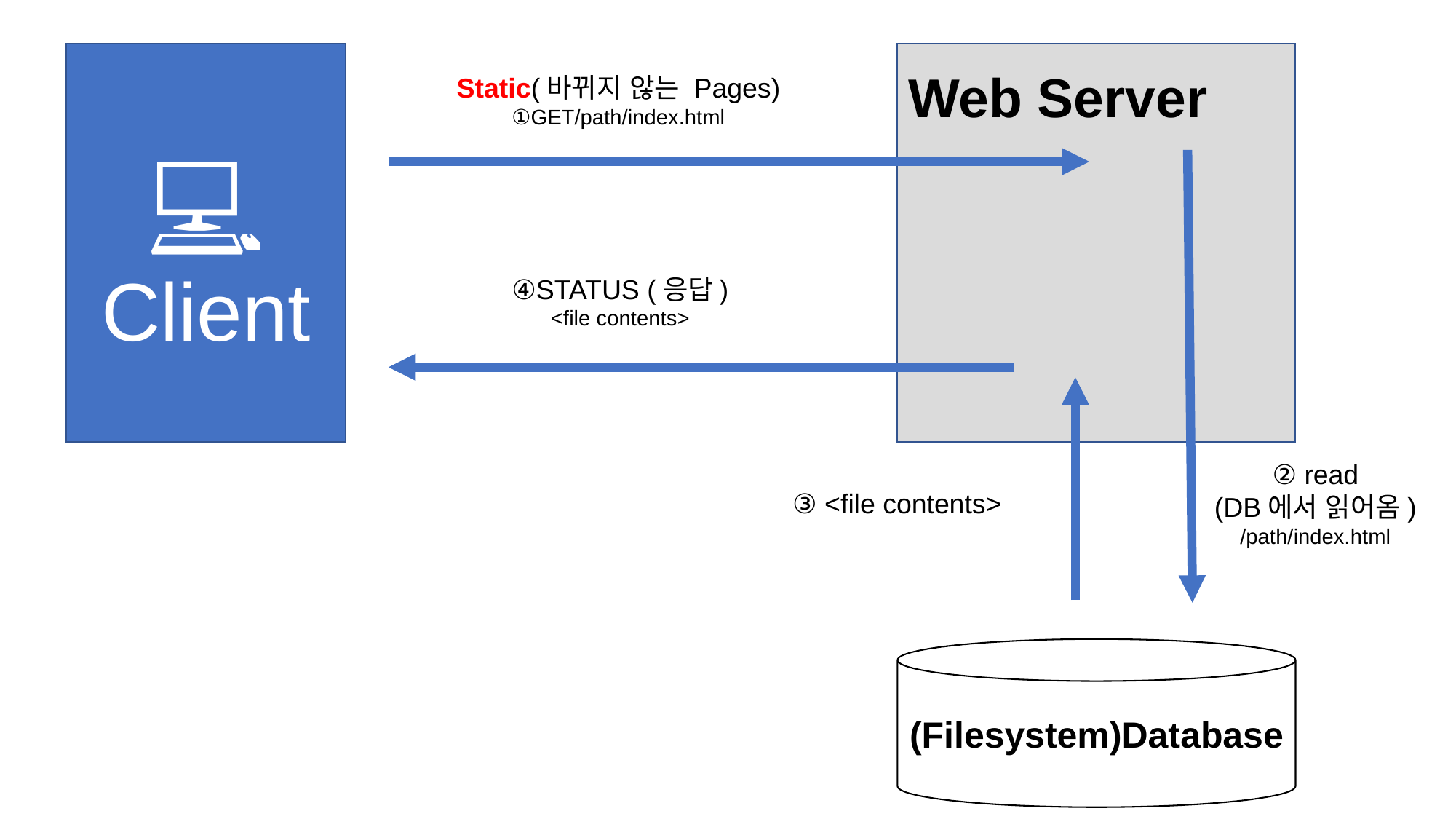

💻
Client
Web Server

Static(바뀌지 않는 Pages)
①GET/path/index.html
④STATUS (응답)
<file contents>
 ② read
(DB에서 읽어옴)
/path/index.html
 ③ <file contents>
(Filesystem)Database